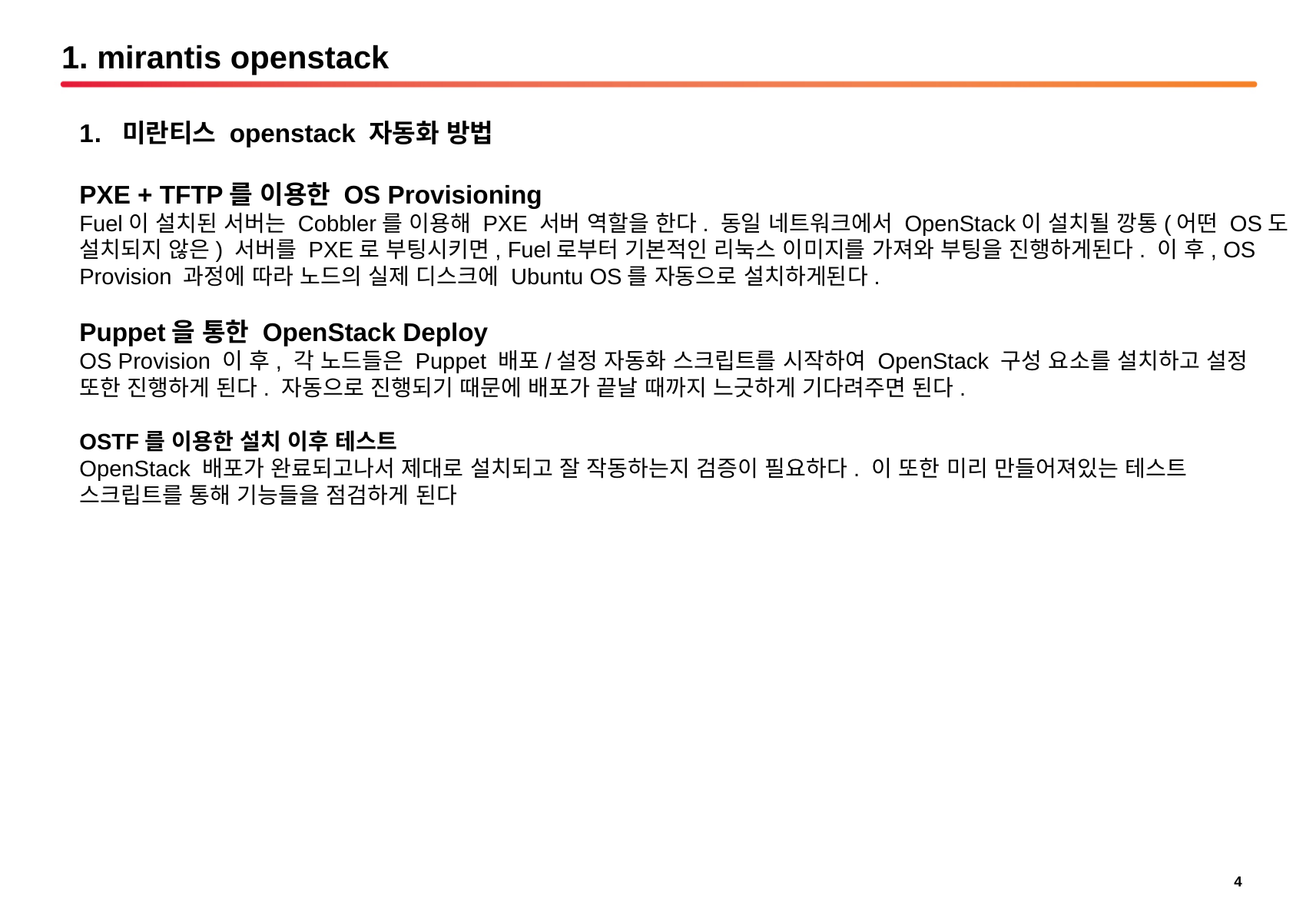

# 1. mirantis openstack
미란티스 openstack 자동화 방법

PXE + TFTP를 이용한 OS Provisioning
Fuel이 설치된 서버는 Cobbler를 이용해 PXE 서버 역할을 한다. 동일 네트워크에서 OpenStack이 설치될 깡통(어떤 OS도 설치되지 않은) 서버를 PXE로 부팅시키면, Fuel로부터 기본적인 리눅스 이미지를 가져와 부팅을 진행하게된다. 이 후, OS Provision 과정에 따라 노드의 실제 디스크에 Ubuntu OS를 자동으로 설치하게된다.

Puppet을 통한 OpenStack Deploy
OS Provision 이 후, 각 노드들은 Puppet 배포/설정 자동화 스크립트를 시작하여 OpenStack 구성 요소를 설치하고 설정 또한 진행하게 된다. 자동으로 진행되기 때문에 배포가 끝날 때까지 느긋하게 기다려주면 된다.

OSTF를 이용한 설치 이후 테스트
OpenStack 배포가 완료되고나서 제대로 설치되고 잘 작동하는지 검증이 필요하다. 이 또한 미리 만들어져있는 테스트 스크립트를 통해 기능들을 점검하게 된다